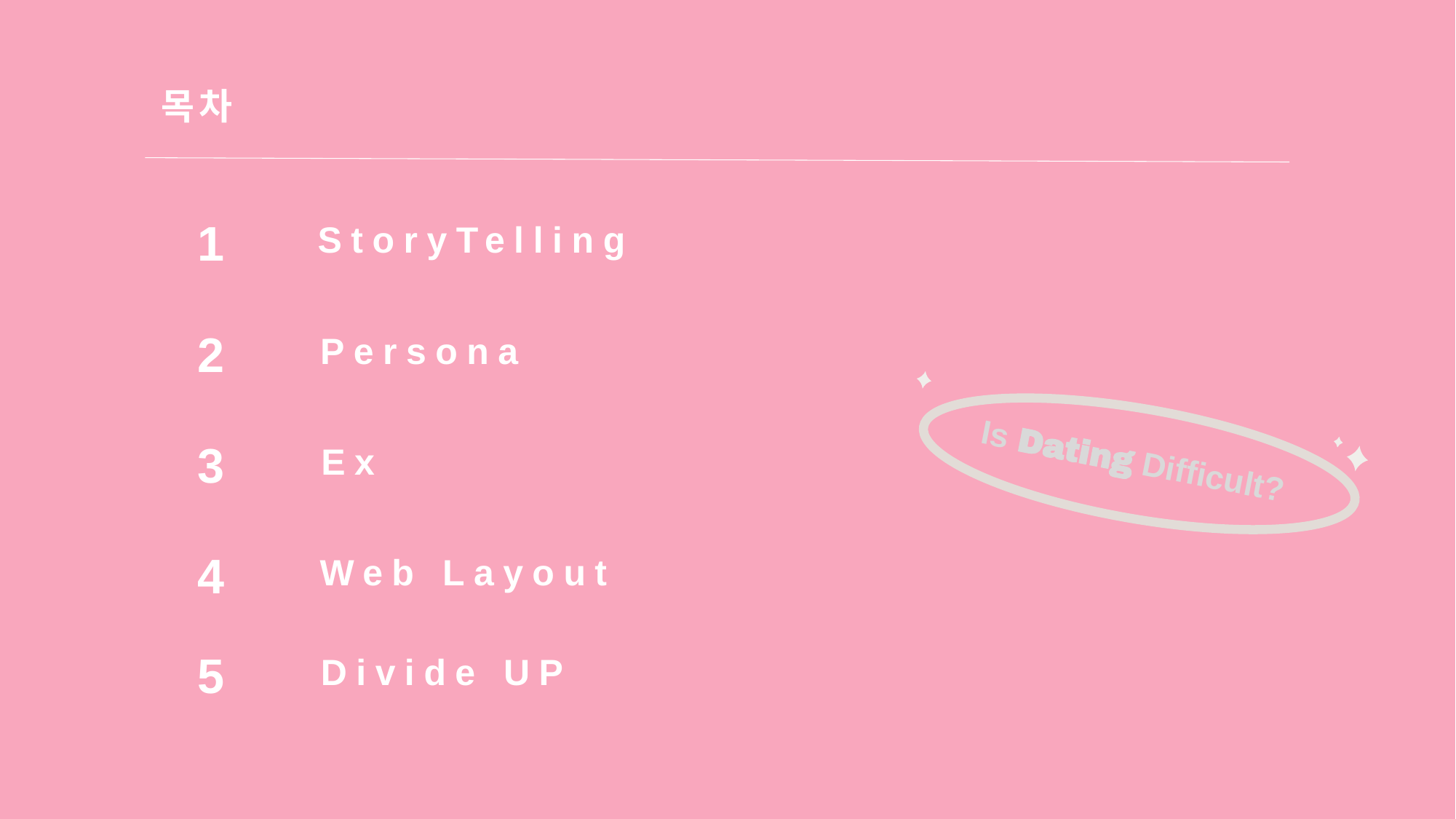

목차
1
StoryTelling

2
Persona
3
Ex
4
Web Layout
5
Divide UP

Is Dating Difficult?